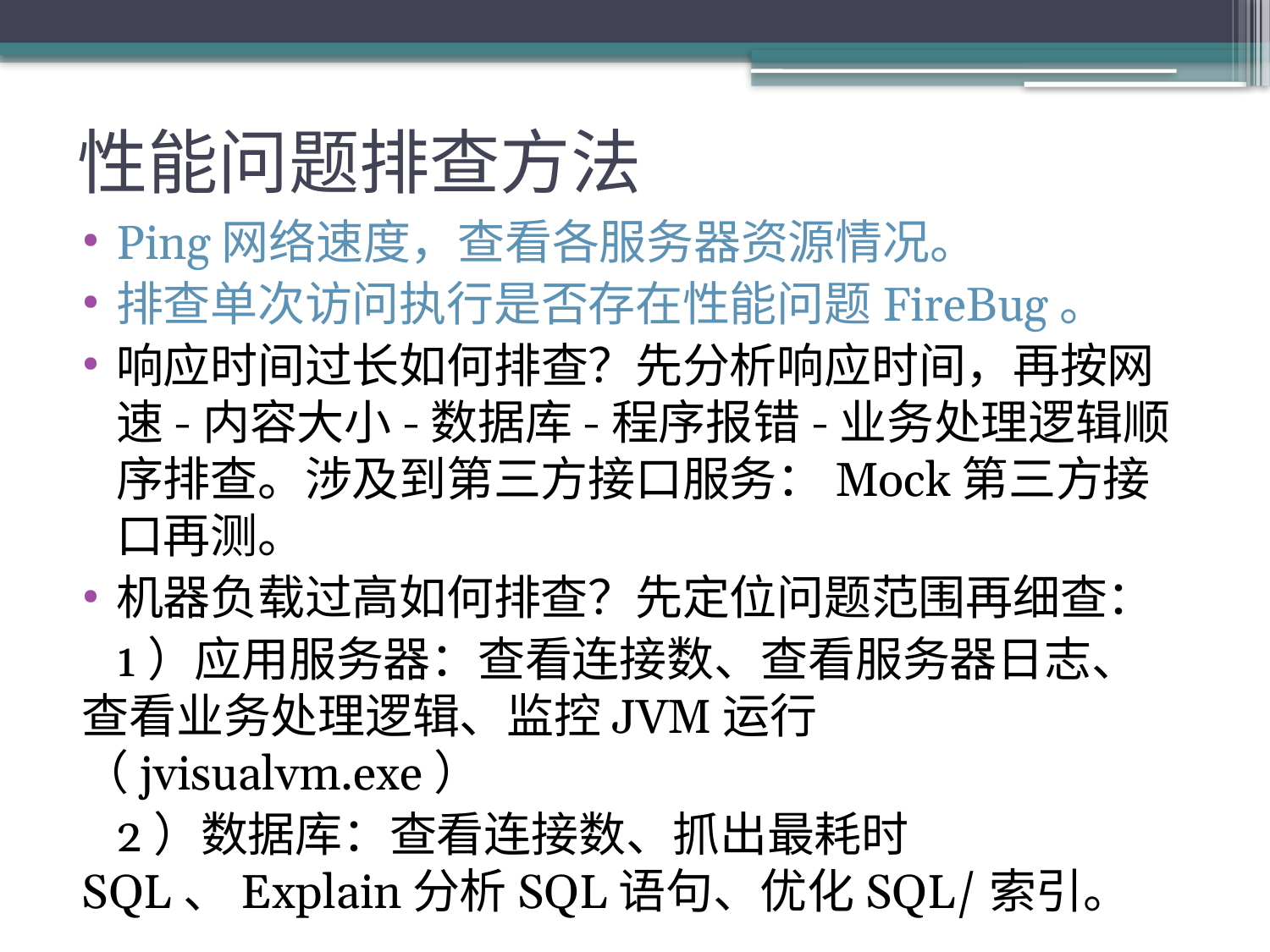

# 性能问题排查方法
Ping网络速度，查看各服务器资源情况。
排查单次访问执行是否存在性能问题FireBug。
响应时间过长如何排查？先分析响应时间，再按网速-内容大小-数据库-程序报错-业务处理逻辑顺序排查。涉及到第三方接口服务：Mock第三方接口再测。
机器负载过高如何排查？先定位问题范围再细查：
   1）应用服务器：查看连接数、查看服务器日志、查看业务处理逻辑、监控JVM运行（jvisualvm.exe）
   2）数据库：查看连接数、抓出最耗时SQL、Explain分析SQL语句、优化SQL/索引。